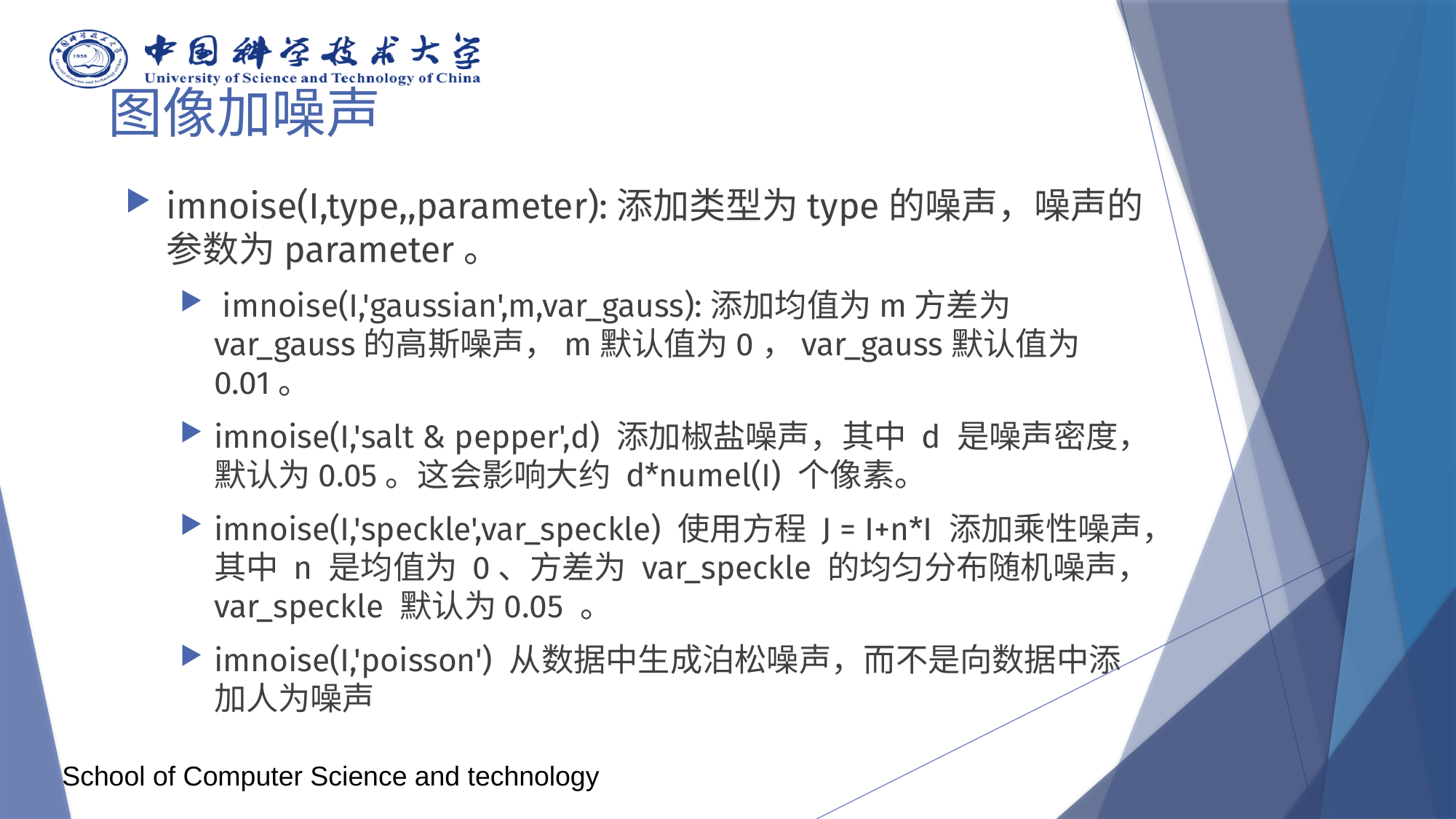

# 图像加噪声
imnoise(I,type,,parameter):添加类型为type的噪声，噪声的参数为parameter。
 imnoise(I,'gaussian',m,var_gauss):添加均值为m方差为var_gauss的高斯噪声，m默认值为0，var_gauss默认值为0.01。
imnoise(I,'salt & pepper',d) 添加椒盐噪声，其中 d 是噪声密度，默认为0.05。这会影响大约 d*numel(I) 个像素。
imnoise(I,'speckle',var_speckle) 使用方程 J = I+n*I 添加乘性噪声，其中 n 是均值为 0、方差为 var_speckle 的均匀分布随机噪声，var_speckle 默认为0.05 。
imnoise(I,'poisson') 从数据中生成泊松噪声，而不是向数据中添加人为噪声